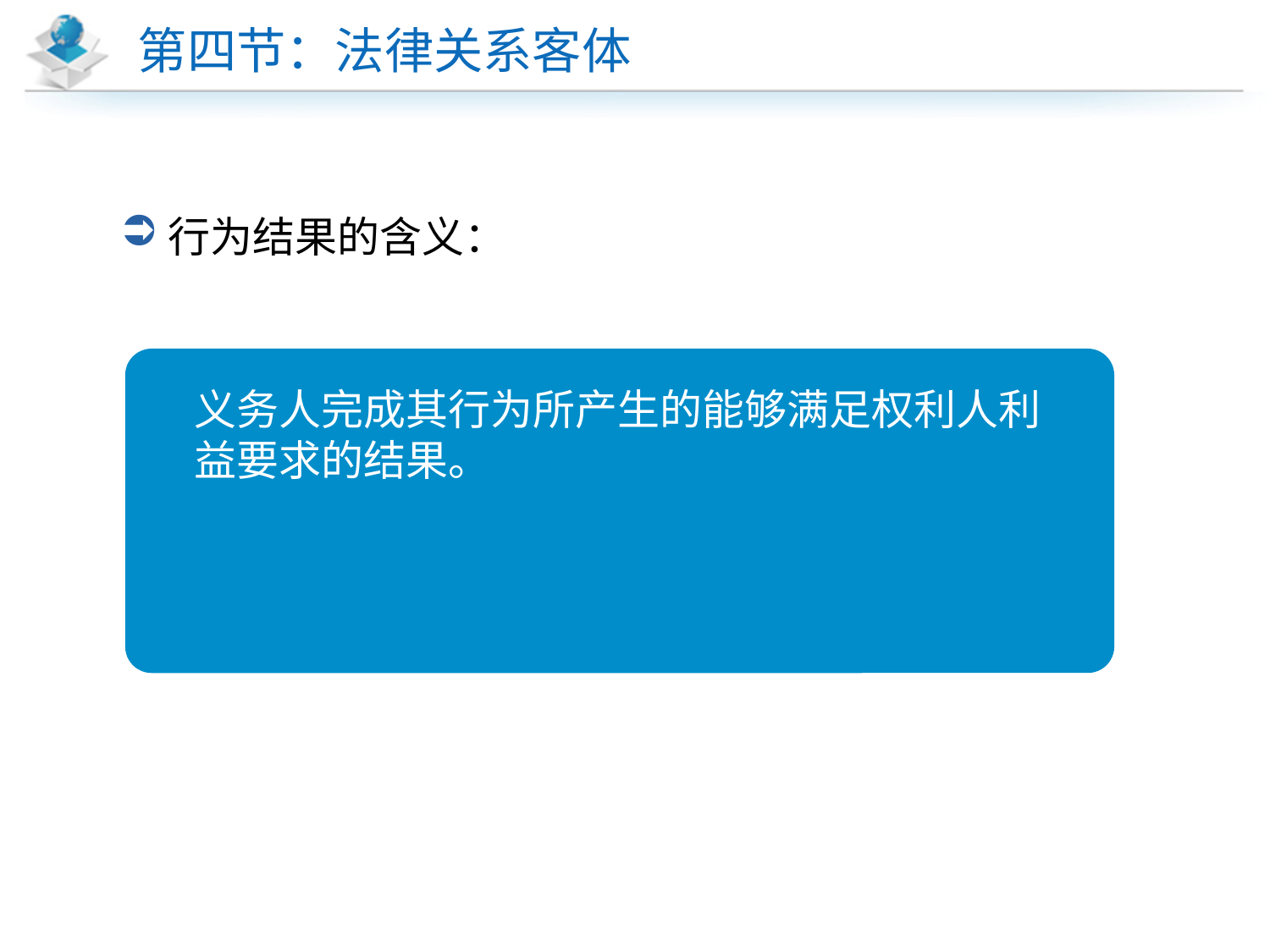

# 第四节：法律关系客体
行为结果的含义：

义务人完成其行为所产生的能够满足权利人利益要求的结果。